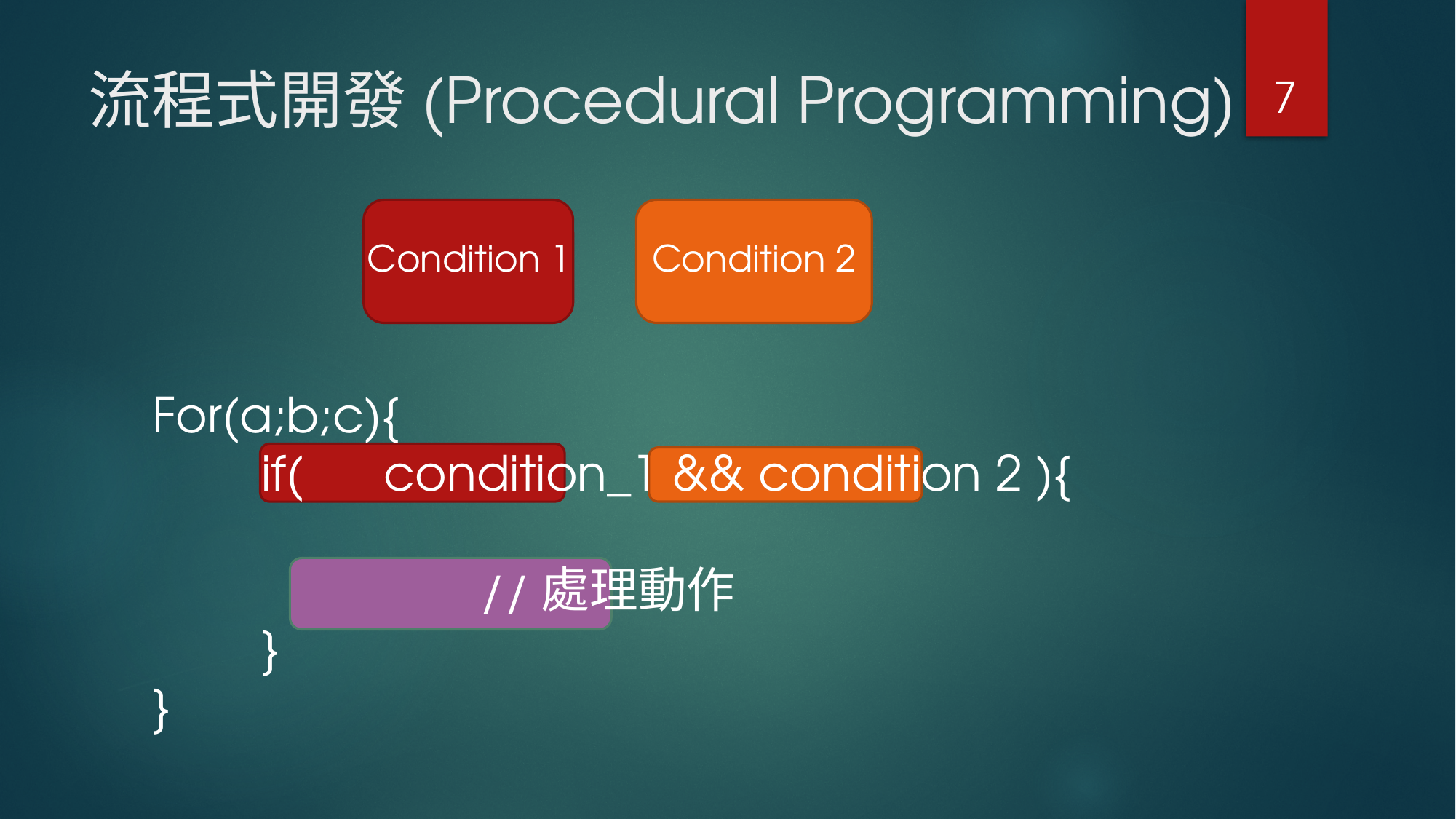

7
# 流程式開發(Procedural Programming)

Condition 1
Condition 2
For(a;b;c){
	if(	 condition_1 && condition 2 ){

			//處理動作
	}
}